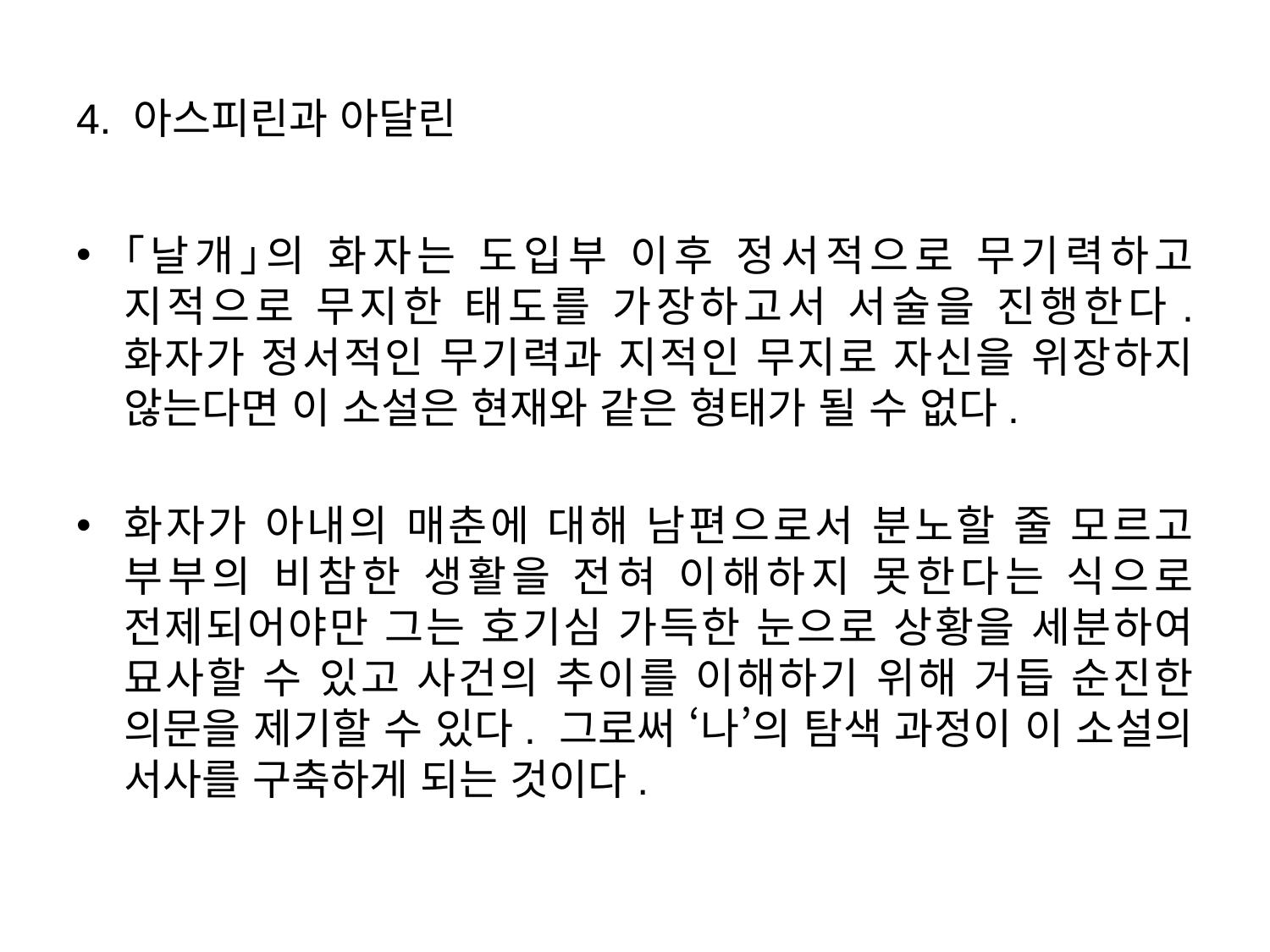

# 4. 아스피린과 아달린
｢날개｣의 화자는 도입부 이후 정서적으로 무기력하고 지적으로 무지한 태도를 가장하고서 서술을 진행한다. 화자가 정서적인 무기력과 지적인 무지로 자신을 위장하지 않는다면 이 소설은 현재와 같은 형태가 될 수 없다.

화자가 아내의 매춘에 대해 남편으로서 분노할 줄 모르고 부부의 비참한 생활을 전혀 이해하지 못한다는 식으로 전제되어야만 그는 호기심 가득한 눈으로 상황을 세분하여 묘사할 수 있고 사건의 추이를 이해하기 위해 거듭 순진한 의문을 제기할 수 있다. 그로써 ‘나’의 탐색 과정이 이 소설의 서사를 구축하게 되는 것이다.